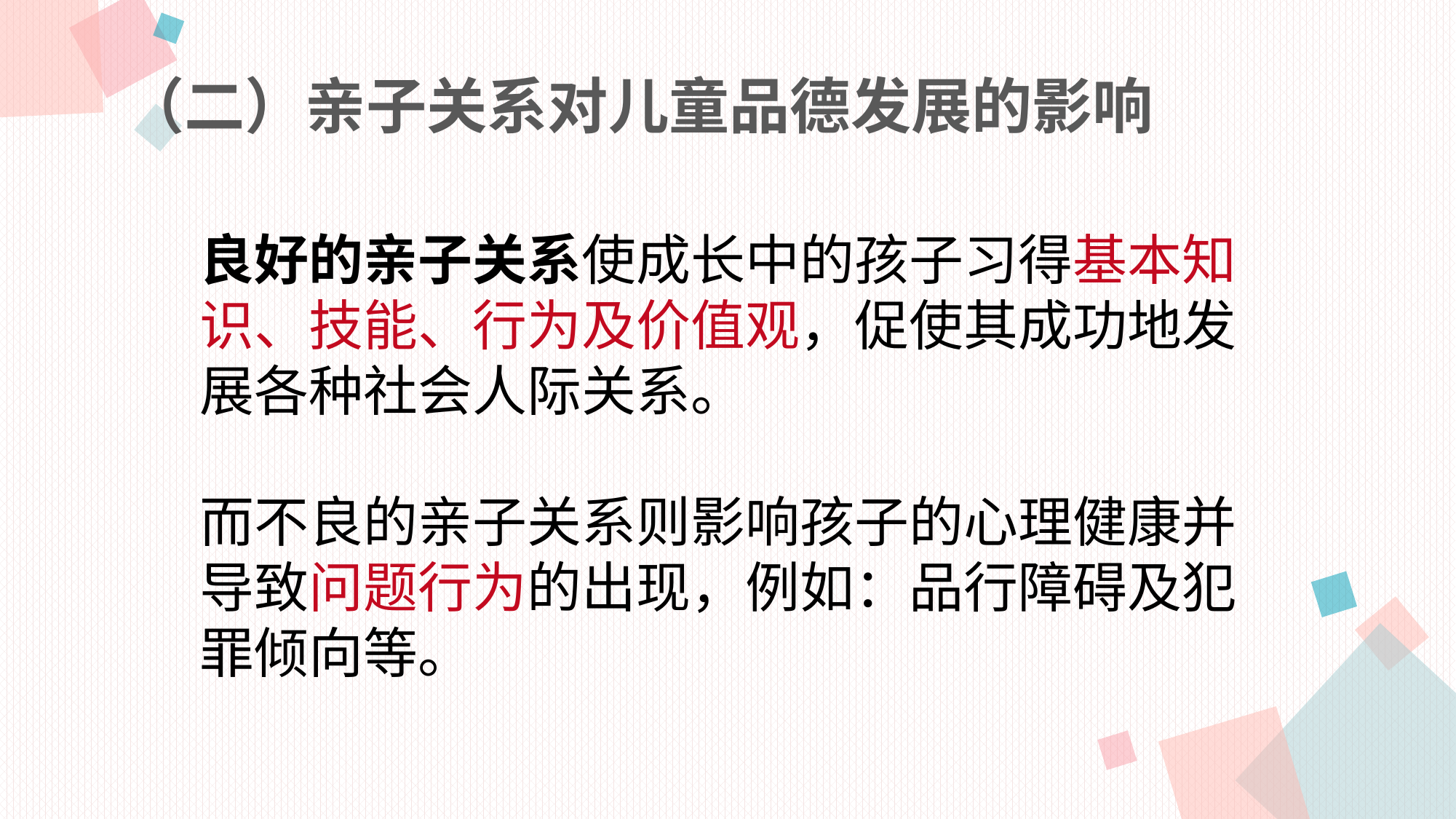

（二）亲子关系对儿童品德发展的影响

良好的亲子关系使成长中的孩子习得基本知识、技能、行为及价值观，促使其成功地发展各种社会人际关系。

而不良的亲子关系则影响孩子的心理健康并导致问题行为的出现，例如：品行障碍及犯罪倾向等。